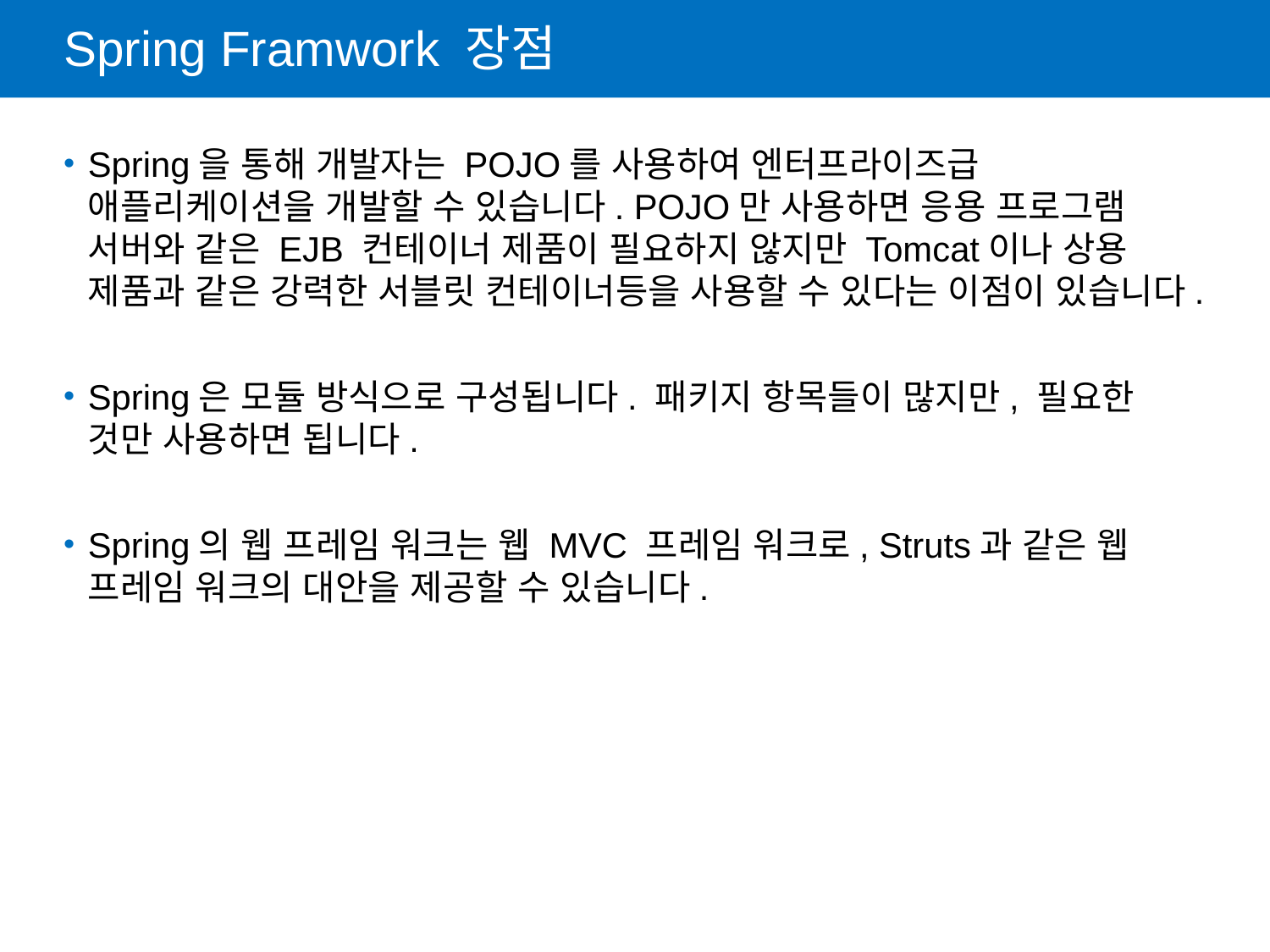

# Spring Framwork 장점
Spring을 통해 개발자는 POJO를 사용하여 엔터프라이즈급 애플리케이션을 개발할 수 있습니다. POJO만 사용하면 응용 프로그램 서버와 같은 EJB 컨테이너 제품이 필요하지 않지만 Tomcat이나 상용 제품과 같은 강력한 서블릿 컨테이너등을 사용할 수 있다는 이점이 있습니다.

Spring은 모듈 방식으로 구성됩니다. 패키지 항목들이 많지만, 필요한 것만 사용하면 됩니다.

Spring의 웹 프레임 워크는 웹 MVC 프레임 워크로, Struts과 같은 웹 프레임 워크의 대안을 제공할 수 있습니다.